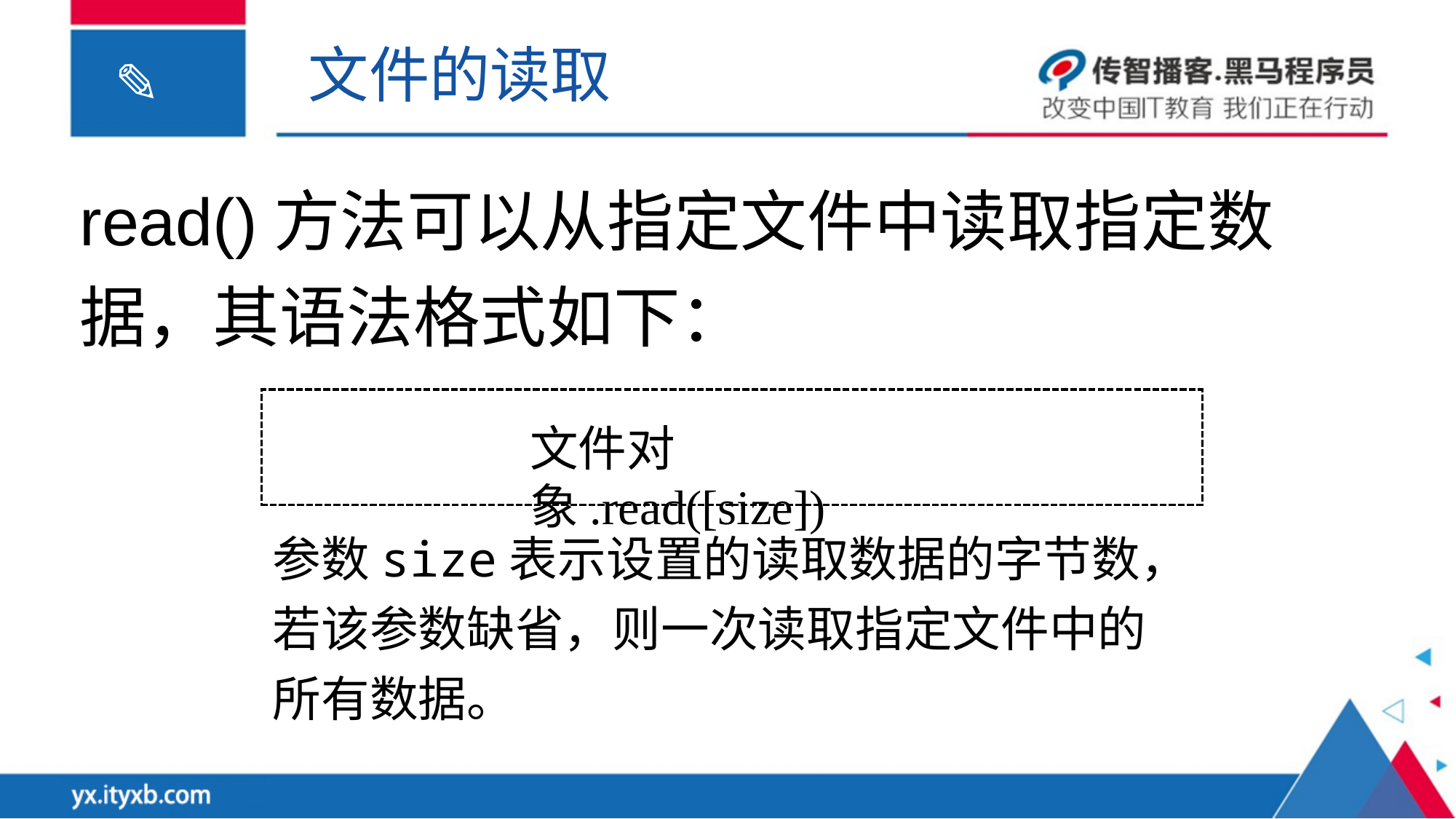

文件的读取
read()方法可以从指定文件中读取指定数据，其语法格式如下：

文件对象.read([size])
参数size表示设置的读取数据的字节数，若该参数缺省，则一次读取指定文件中的所有数据。